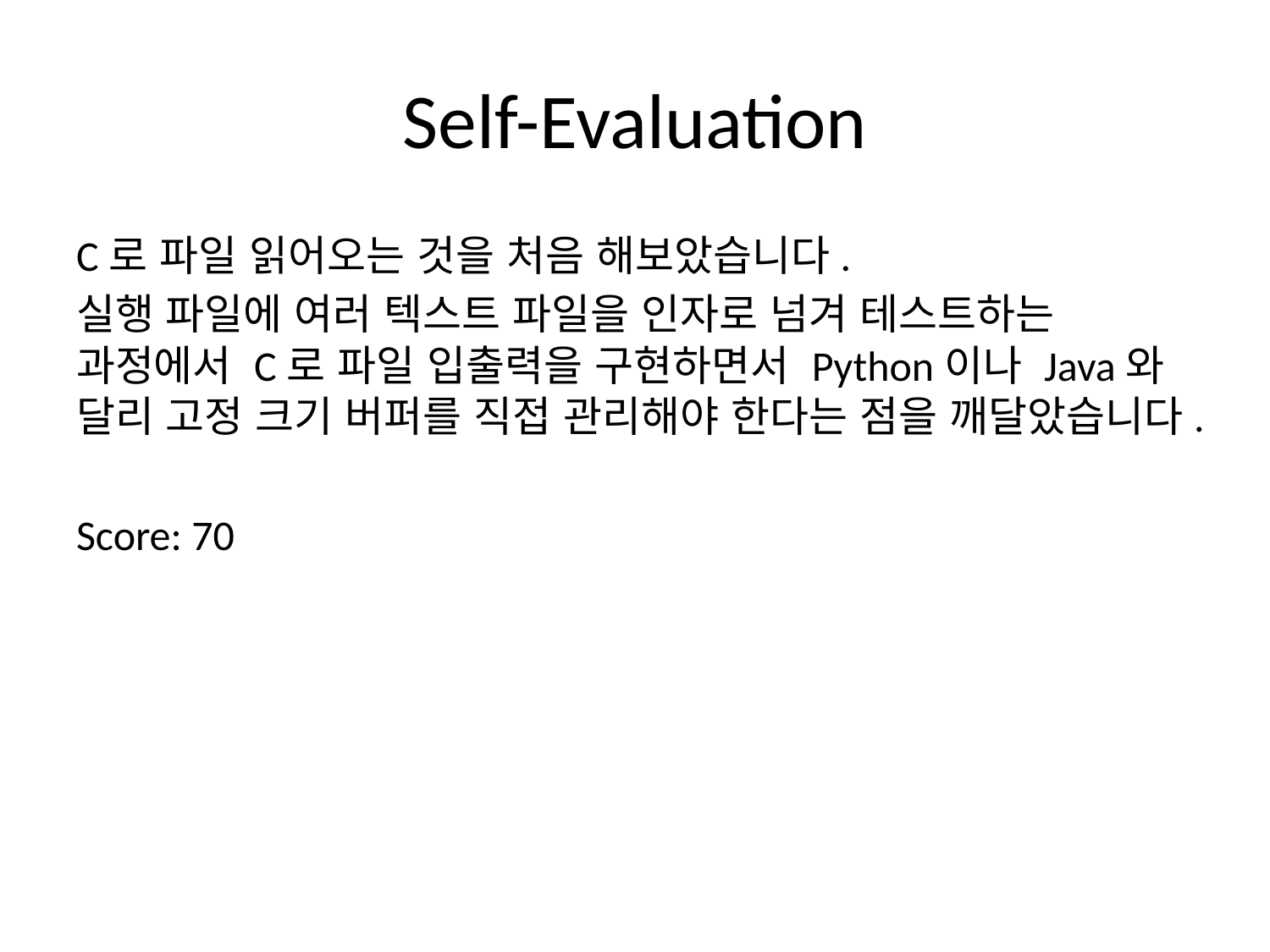

# Self-Evaluation
C로 파일 읽어오는 것을 처음 해보았습니다.
실행 파일에 여러 텍스트 파일을 인자로 넘겨 테스트하는 과정에서 C로 파일 입출력을 구현하면서 Python이나 Java와 달리 고정 크기 버퍼를 직접 관리해야 한다는 점을 깨달았습니다.

Score: 70